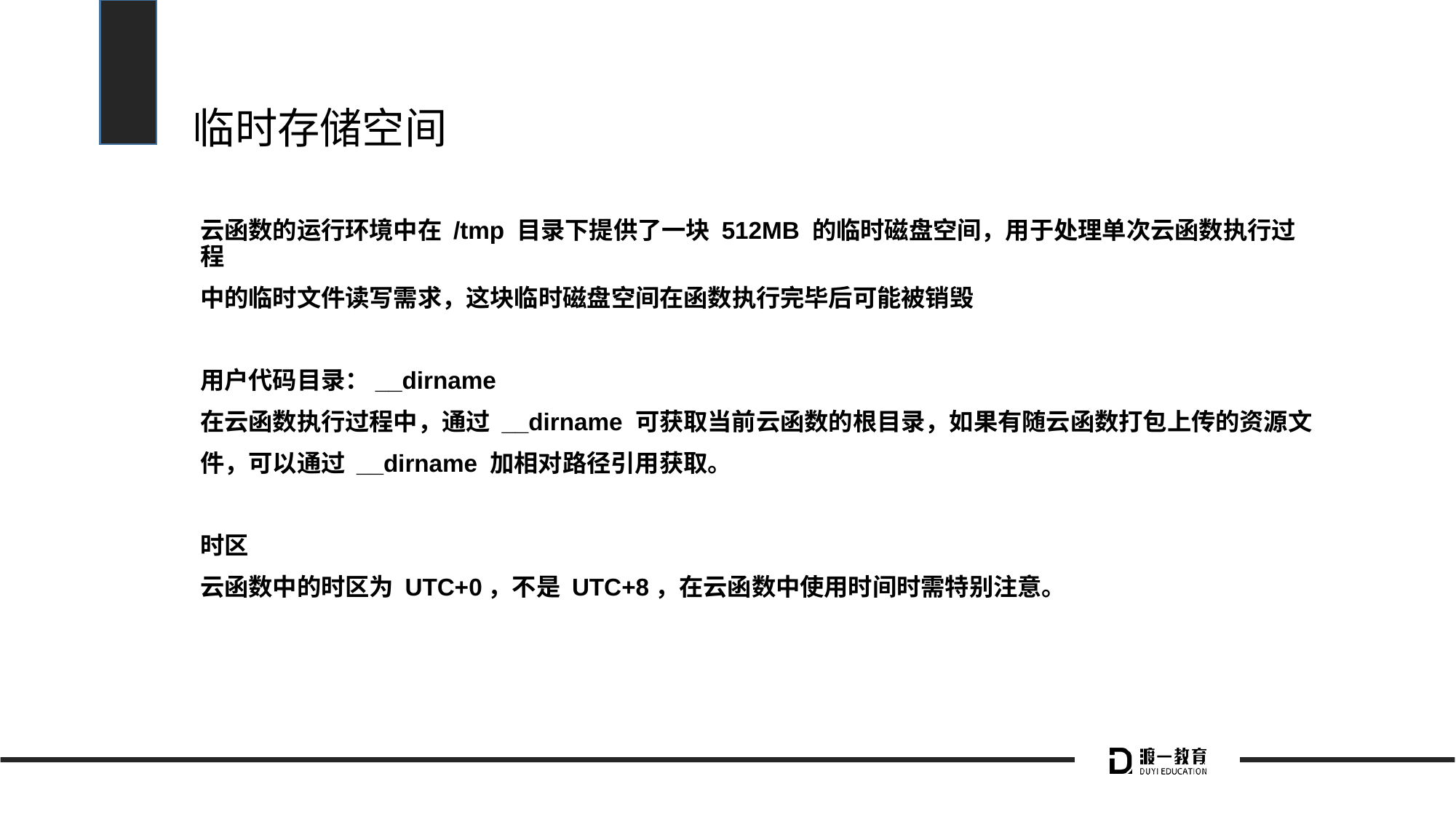

临时存储空间
云函数的运行环境中在 /tmp 目录下提供了一块 512MB 的临时磁盘空间，用于处理单次云函数执行过程
中的临时文件读写需求，这块临时磁盘空间在函数执行完毕后可能被销毁

用户代码目录：__dirname
在云函数执行过程中，通过 __dirname 可获取当前云函数的根目录，如果有随云函数打包上传的资源文
件，可以通过 __dirname 加相对路径引用获取。

时区
云函数中的时区为 UTC+0，不是 UTC+8，在云函数中使用时间时需特别注意。